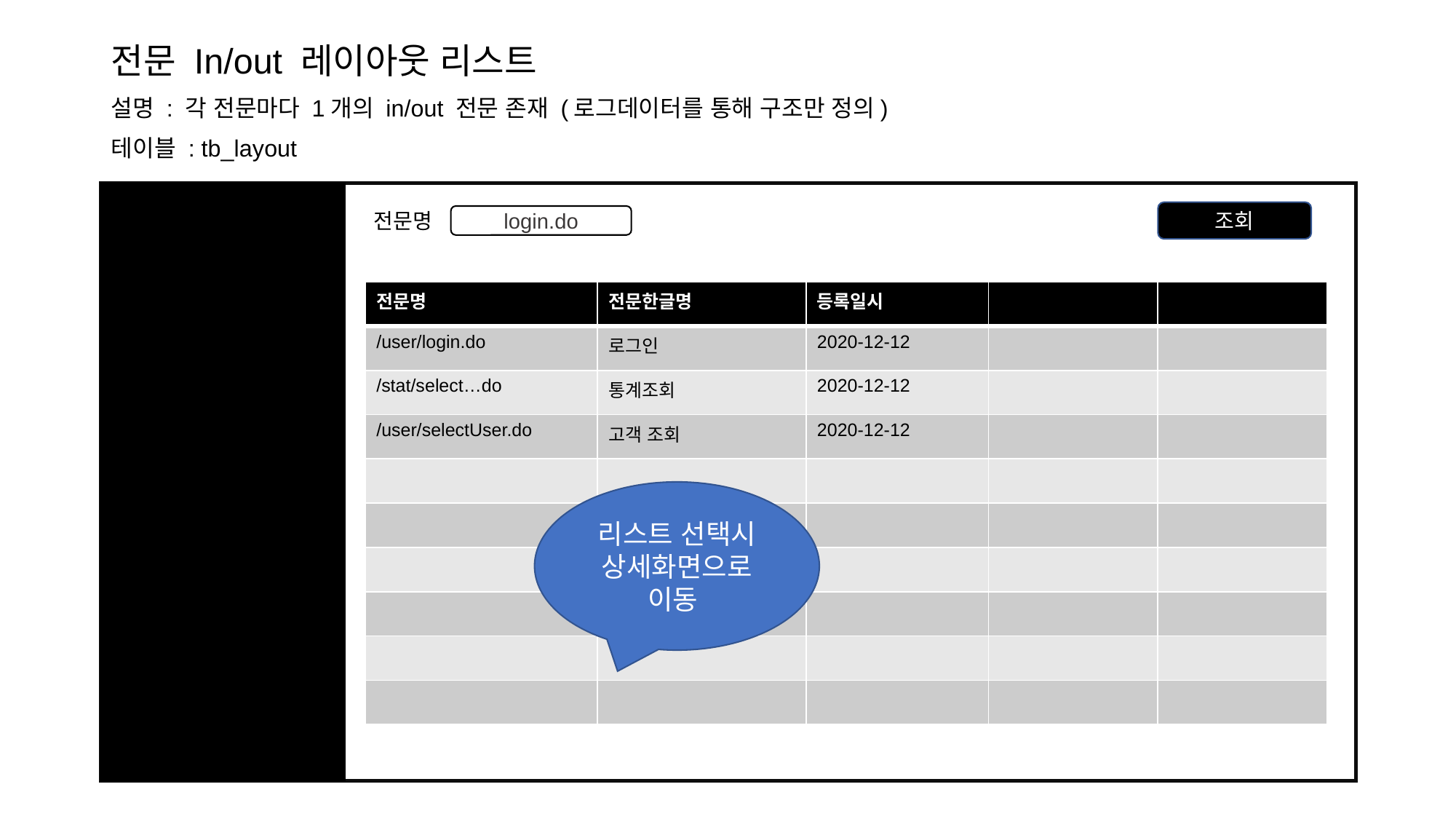

전문 In/out 레이아웃 리스트
설명 : 각 전문마다 1개의 in/out 전문 존재 (로그데이터를 통해 구조만 정의)
테이블 : tb_layout

조회
전문명
login.do
| 전문명 | 전문한글명 | 등록일시 |  |  |
| --- | --- | --- | --- | --- |
| /user/login.do | 로그인 | 2020-12-12 |  |  |
| /stat/select…do | 통계조회 | 2020-12-12 |  |  |
| /user/selectUser.do | 고객 조회 | 2020-12-12 |  |  |
|  |  |  |  |  |
|  |  |  |  |  |
|  |  |  |  |  |
|  |  |  |  |  |
|  |  |  |  |  |
|  |  |  |  |  |
리스트 선택시 상세화면으로 이동